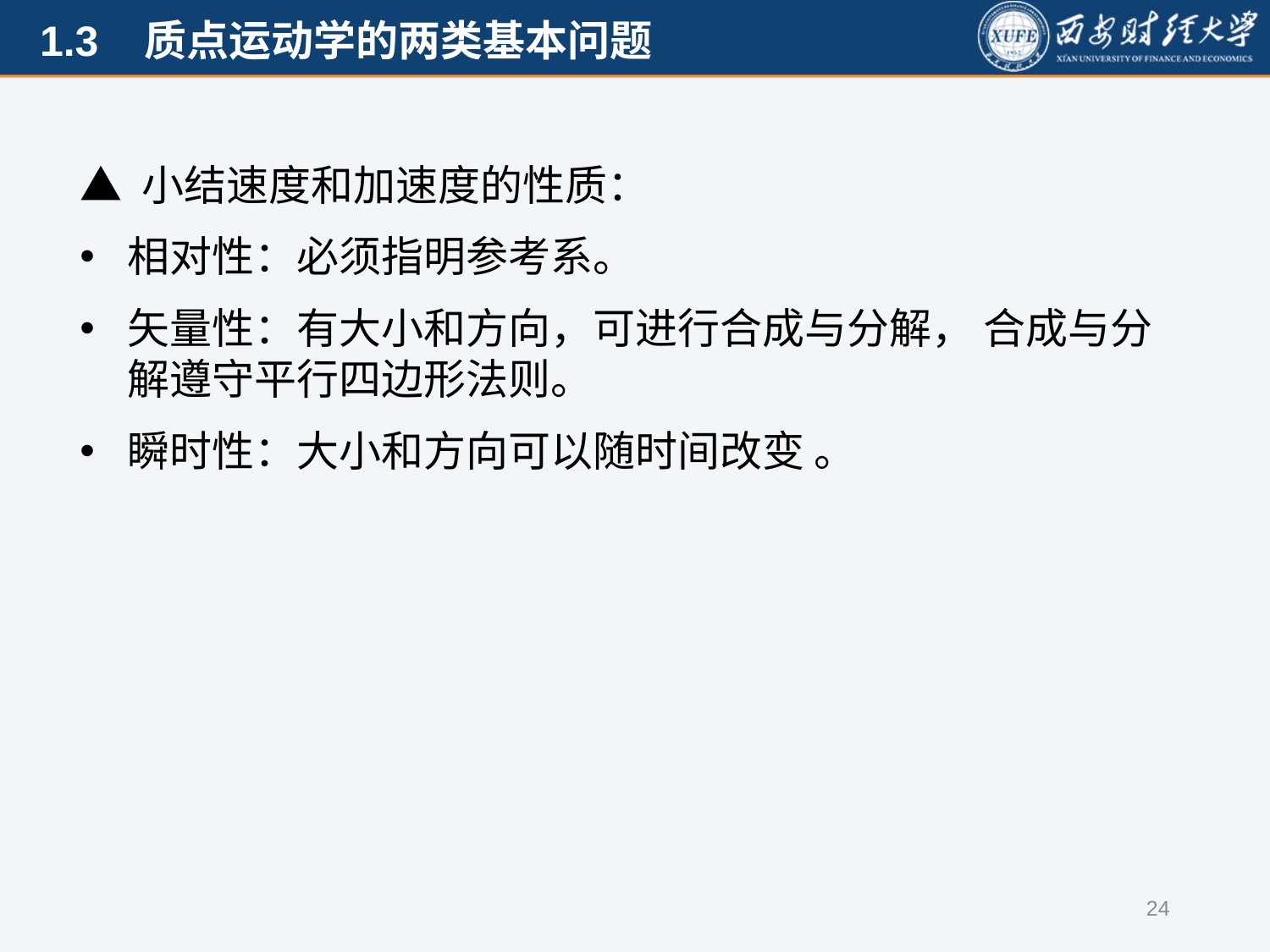

▲ 小结速度和加速度的性质：
相对性：必须指明参考系。
矢量性：有大小和方向，可进行合成与分解， 合成与分解遵守平行四边形法则。
瞬时性：大小和方向可以随时间改变 。
24